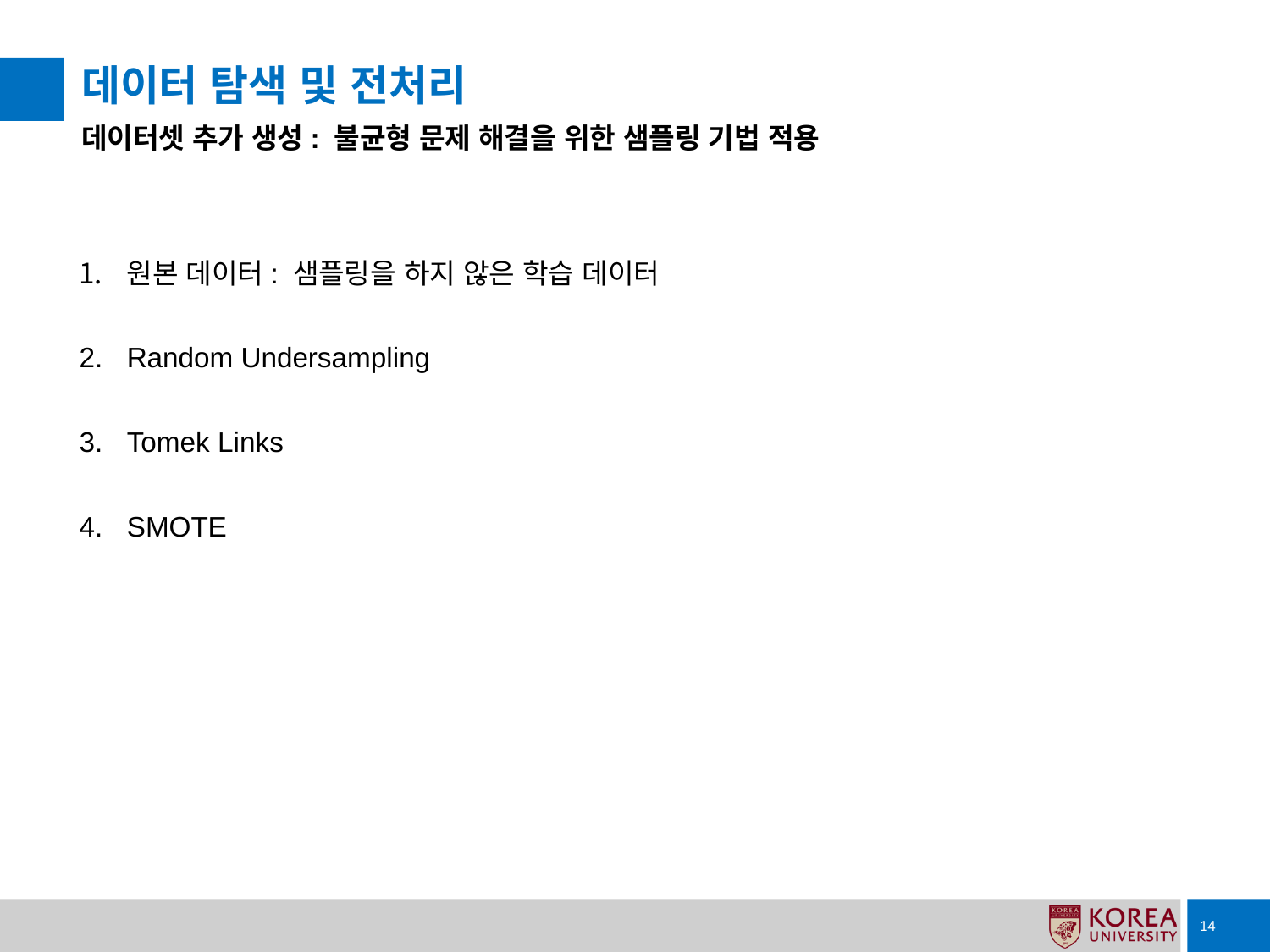

# 데이터 탐색 및 전처리
데이터셋 추가 생성: 불균형 문제 해결을 위한 샘플링 기법 적용
원본 데이터: 샘플링을 하지 않은 학습 데이터
Random Undersampling
Tomek Links
SMOTE